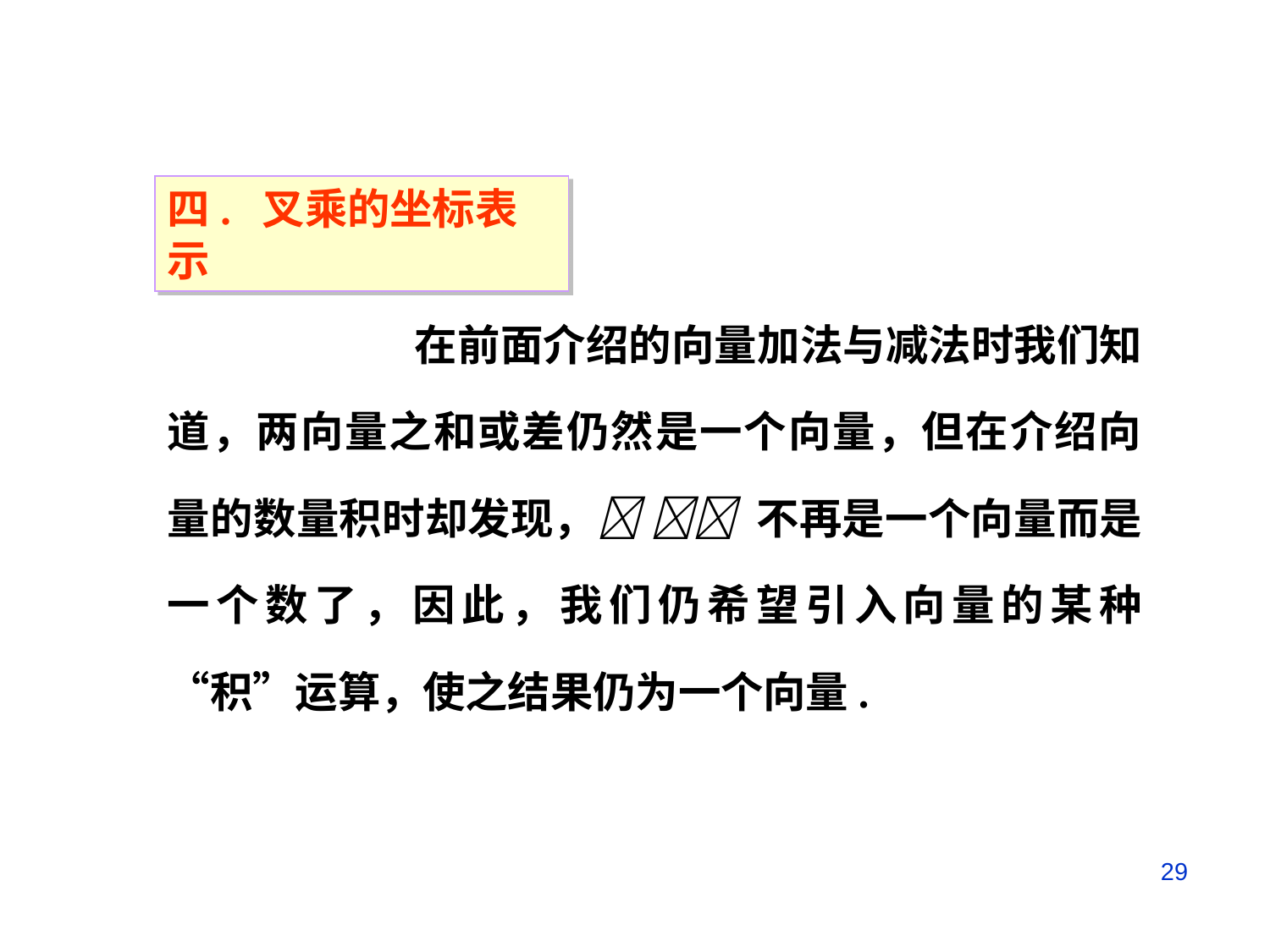

四.  叉乘的坐标表示
在前面介绍的向量加法与减法时我们知道，两向量之和或差仍然是一个向量，但在介绍向量的数量积时却发现，α ⋅β  不再是一个向量而是一个数了，因此，我们仍希望引入向量的某种“积”运算，使之结果仍为一个向量.
29